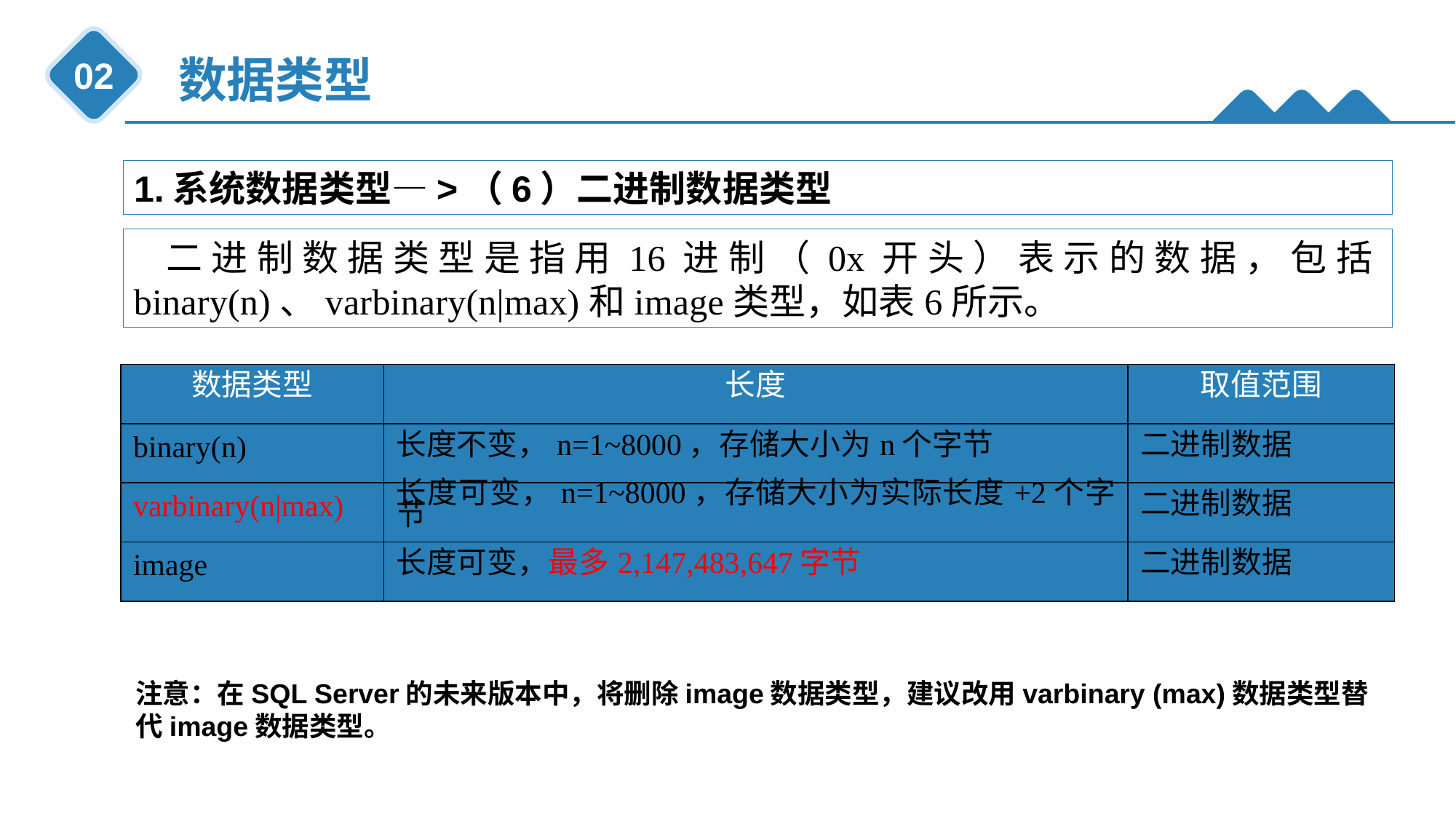

数据类型
02

1.系统数据类型—>（6）二进制数据类型
二进制数据类型是指用16进制（0x开头）表示的数据，包括binary(n)、varbinary(n|max)和image类型，如表6所示。
| 数据类型 | 长度 | 取值范围 |
| --- | --- | --- |
| binary(n) | 长度不变，n=1~8000，存储大小为n个字节 | 二进制数据 |
| varbinary(n|max) | 长度可变，n=1~8000，存储大小为实际长度+2个字节 | 二进制数据 |
| image | 长度可变，最多2,147,483,647字节 | 二进制数据 |
注意：在SQL Server的未来版本中，将删除image数据类型，建议改用varbinary (max)数据类型替代image数据类型。